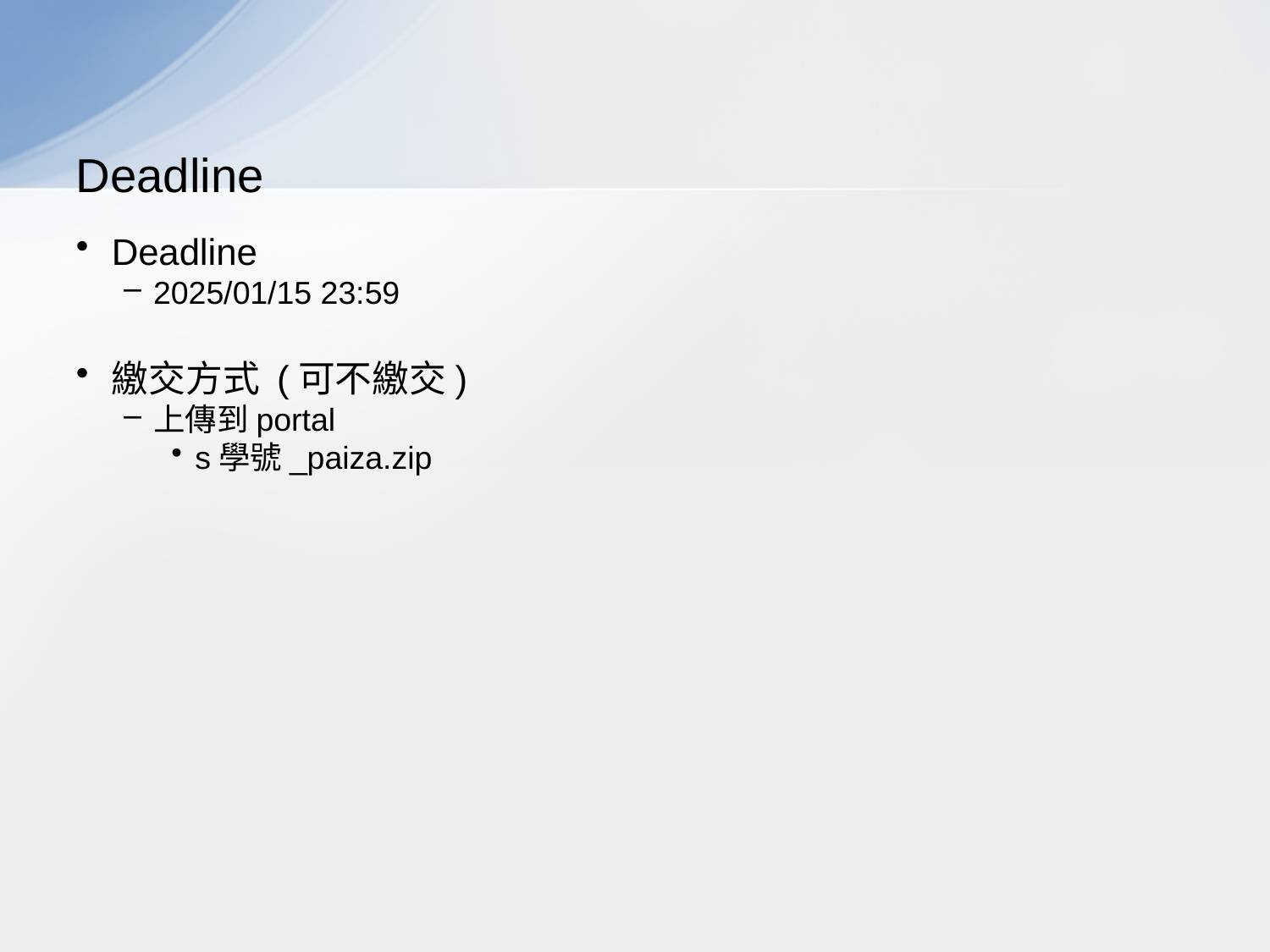

# Deadline
Deadline
2025/01/15 23:59

繳交方式 (可不繳交)
上傳到portal
s學號_paiza.zip